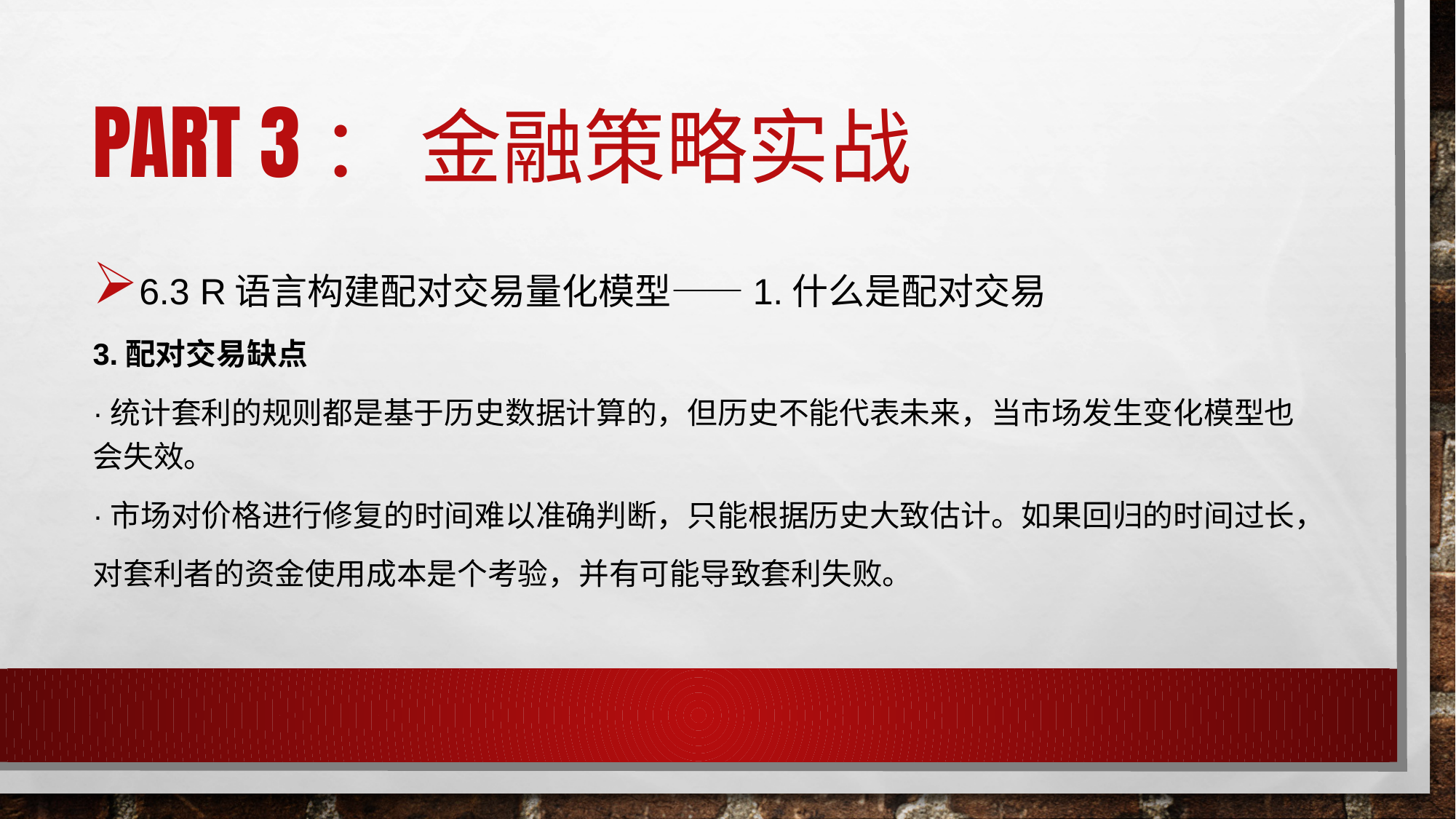

# Part 3： 金融策略实战
6.3 R语言构建配对交易量化模型——1.什么是配对交易
3.配对交易缺点
·统计套利的规则都是基于历史数据计算的，但历史不能代表未来，当市场发生变化模型也会失效。
·市场对价格进行修复的时间难以准确判断，只能根据历史大致估计。如果回归的时间过长，
对套利者的资金使用成本是个考验，并有可能导致套利失败。